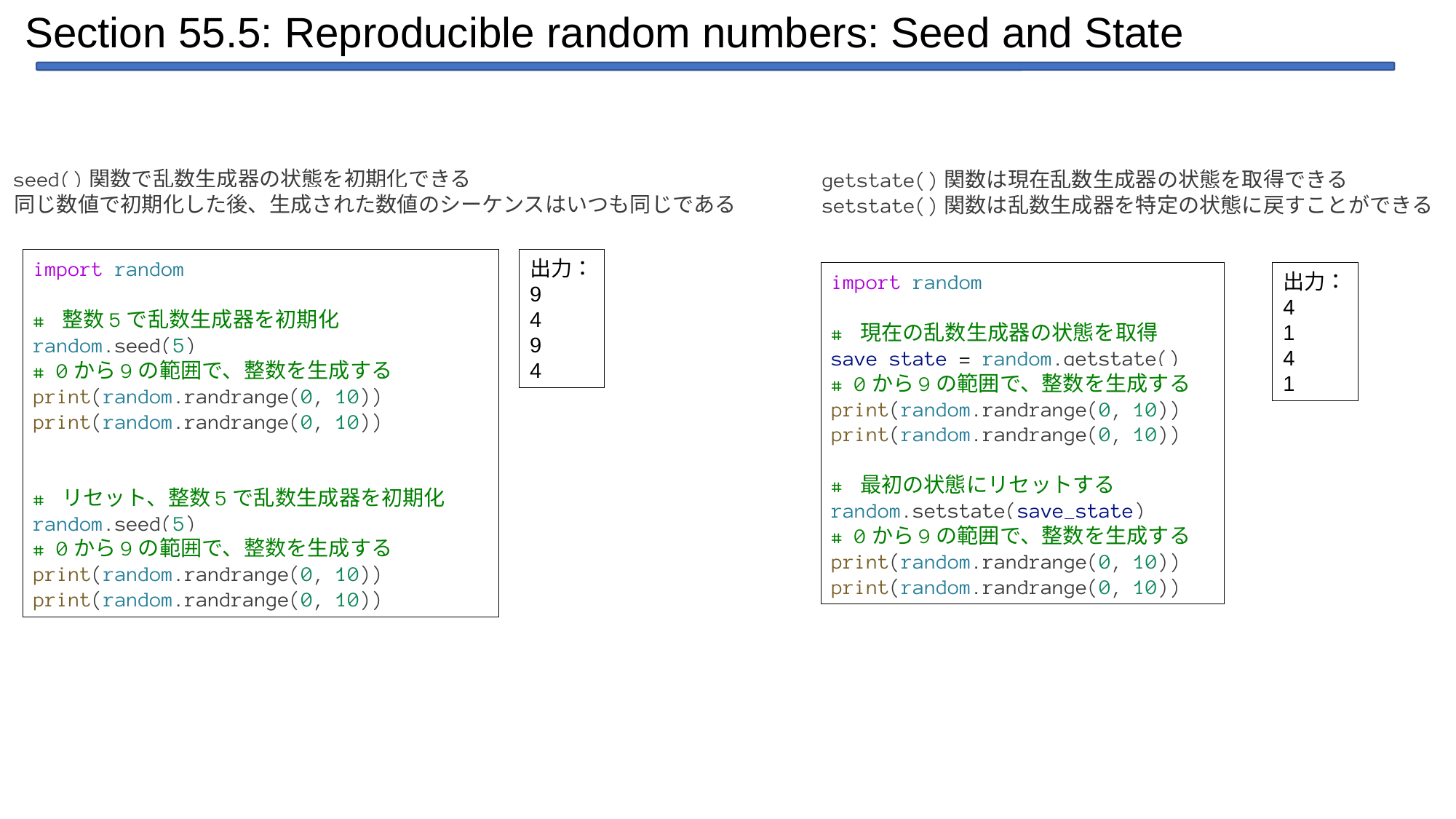

Section 55.5: Reproducible random numbers: Seed and State

seed()関数で乱数生成器の状態を初期化できる
同じ数値で初期化した後、生成された数値のシーケンスはいつも同じである
getstate()関数は現在乱数生成器の状態を取得できる
setstate()関数は乱数生成器を特定の状態に戻すことができる
import random
# 整数5で乱数生成器を初期化
random.seed(5)
# 0から9の範囲で、整数を生成する
print(random.randrange(0, 10))
print(random.randrange(0, 10))
# リセット、整数5で乱数生成器を初期化
random.seed(5)
# 0から9の範囲で、整数を生成する
print(random.randrange(0, 10))
print(random.randrange(0, 10))
出力：
9
4
9
4
import random
# 現在の乱数生成器の状態を取得
save_state = random.getstate()
# 0から9の範囲で、整数を生成する
print(random.randrange(0, 10))
print(random.randrange(0, 10))
# 最初の状態にリセットする
random.setstate(save_state)
# 0から9の範囲で、整数を生成する
print(random.randrange(0, 10))
print(random.randrange(0, 10))
出力：
4
1
4
1